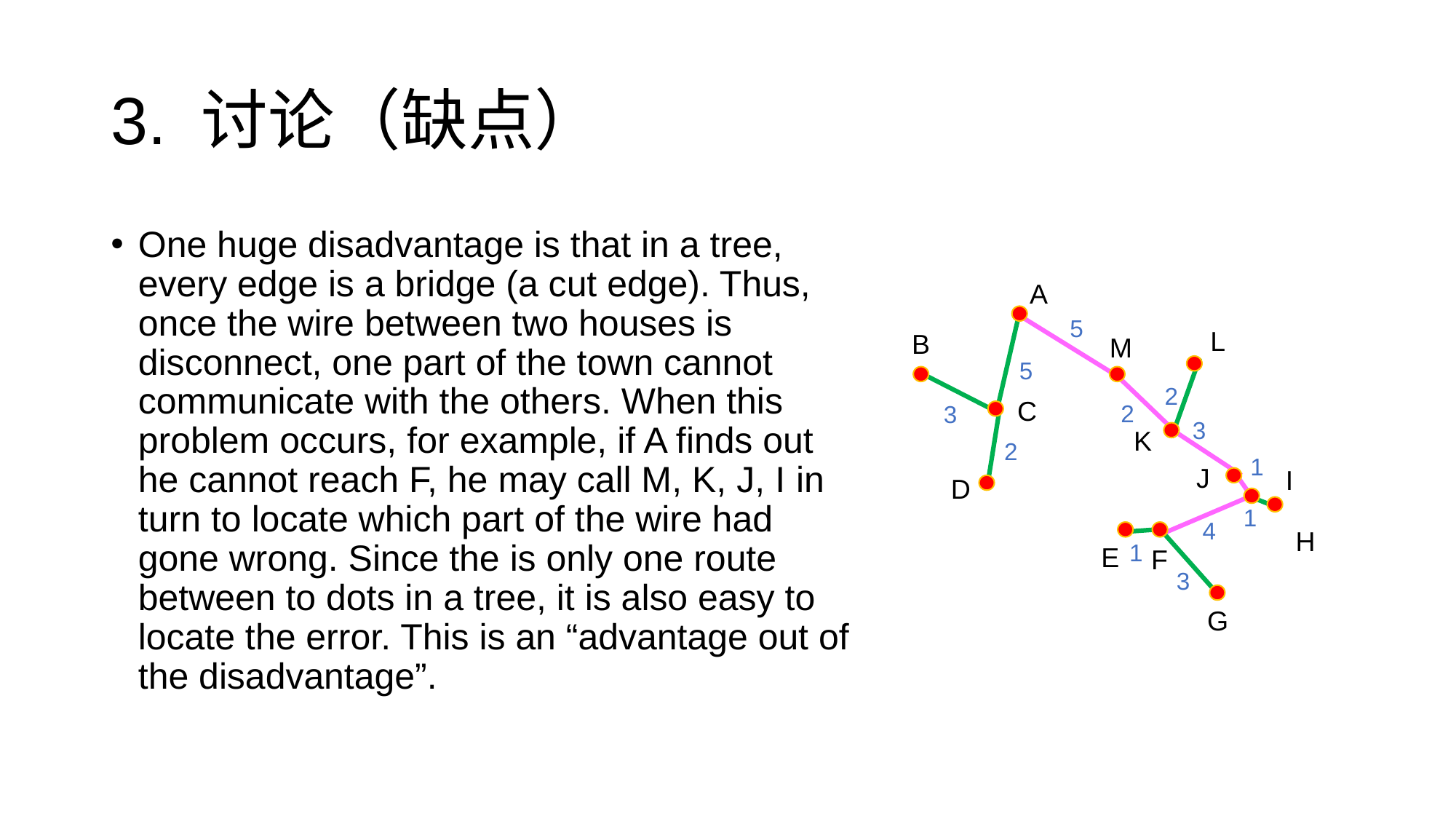

# 3. 讨论（缺点）
One huge disadvantage is that in a tree, every edge is a bridge (a cut edge). Thus, once the wire between two houses is disconnect, one part of the town cannot communicate with the others. When this problem occurs, for example, if A finds out he cannot reach F, he may call M, K, J, I in turn to locate which part of the wire had gone wrong. Since the is only one route between to dots in a tree, it is also easy to locate the error. This is an “advantage out of the disadvantage”.
A

5
L
B
M
5

2
C
2
3

3
K

2
1
J
I
D

1

4
H

1
E
F
3

G